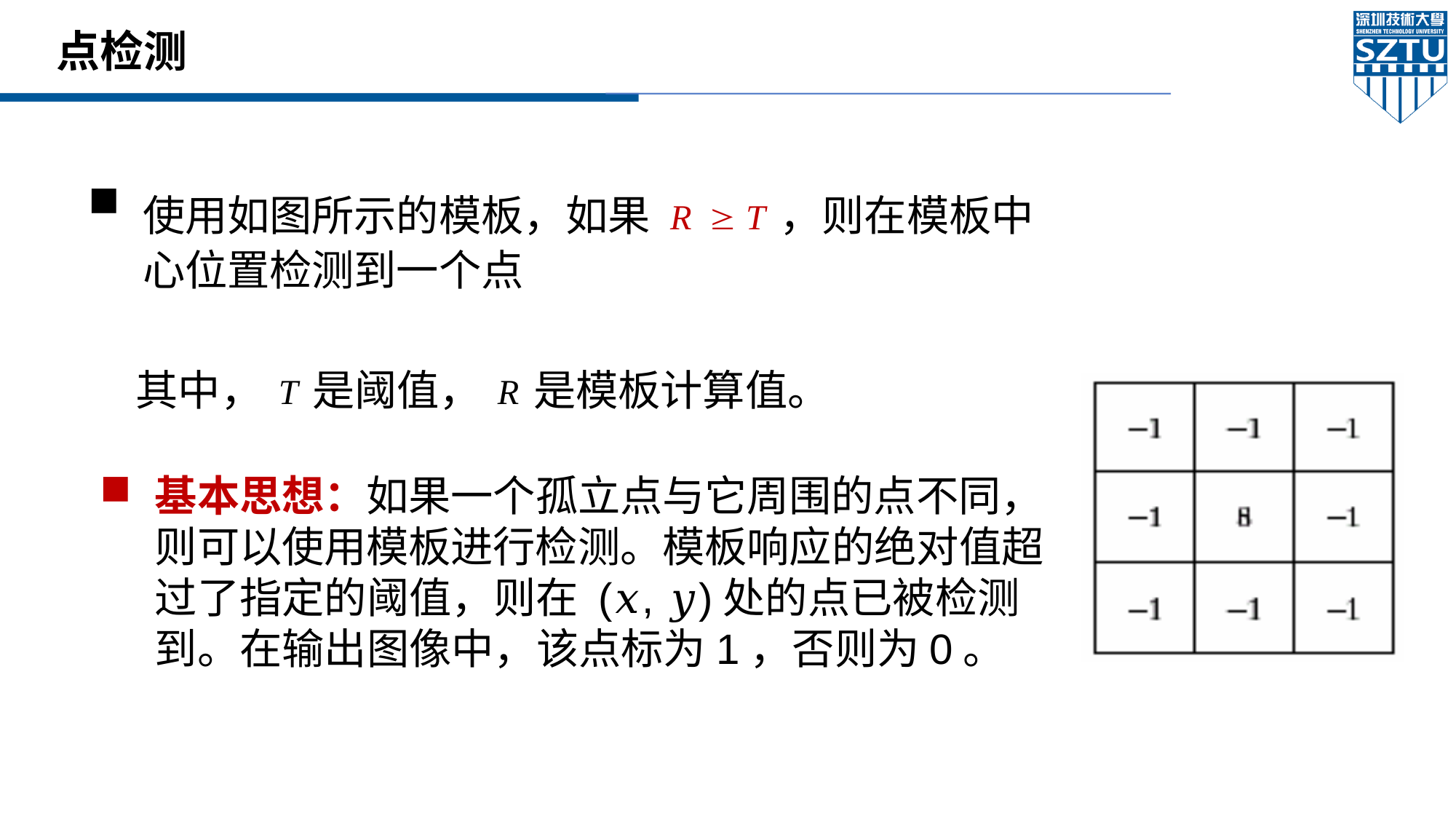

# 点检测
使用如图所示的模板，如果 R  ≥ T，则在模板中心位置检测到一个点

    其中， T是阈值， R是模板计算值。

基本思想：如果一个孤立点与它周围的点不同，则可以使用模板进行检测。模板响应的绝对值超过了指定的阈值，则在 (𝑥, 𝑦)处的点已被检测到。在输出图像中，该点标为1，否则为0。